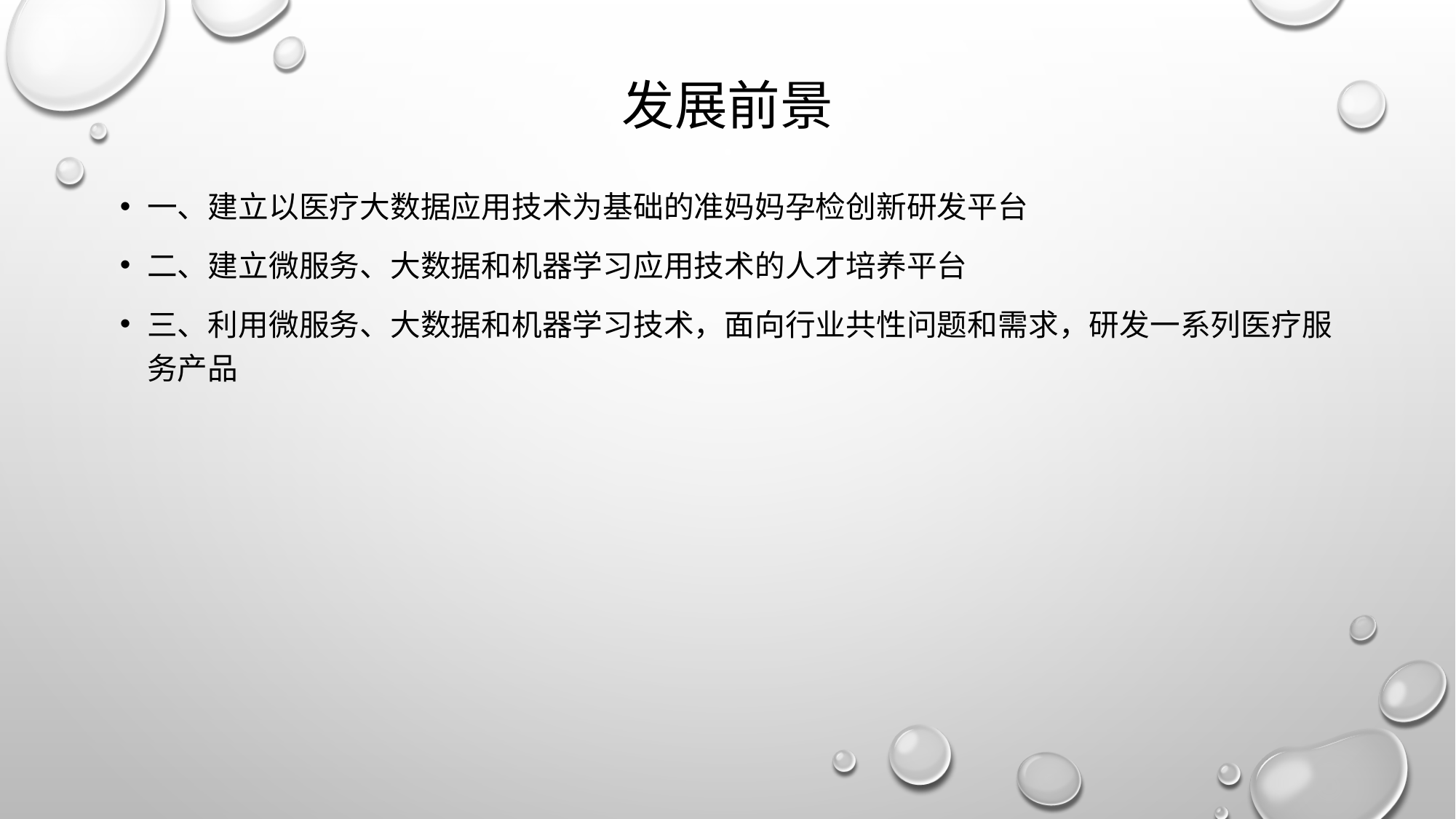

# 发展前景
一、建立以医疗大数据应用技术为基础的准妈妈孕检创新研发平台
二、建立微服务、大数据和机器学习应用技术的人才培养平台
三、利用微服务、大数据和机器学习技术，面向行业共性问题和需求，研发一系列医疗服务产品